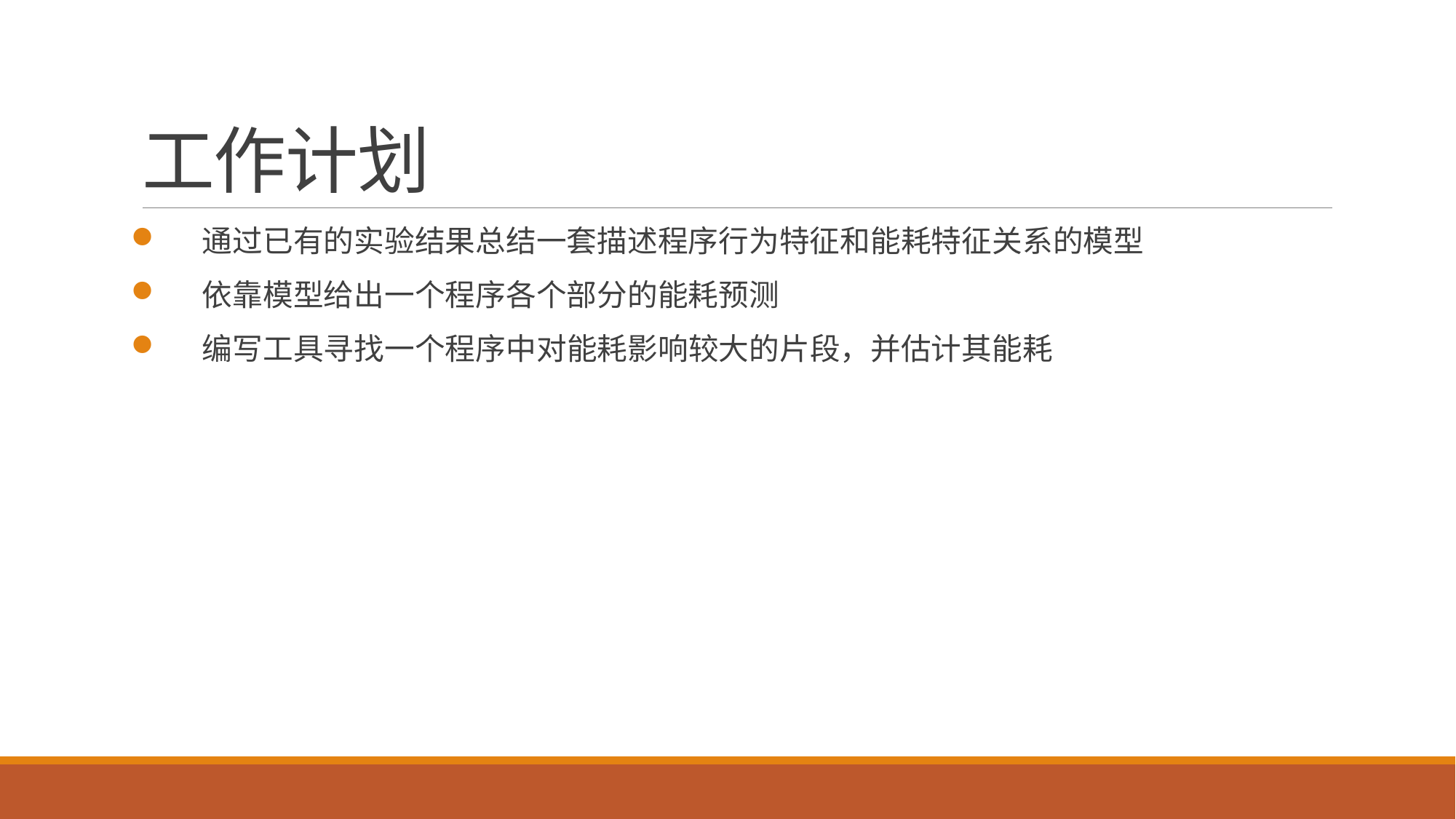

# 工作计划
     通过已有的实验结果总结一套描述程序行为特征和能耗特征关系的模型
     依靠模型给出一个程序各个部分的能耗预测
     编写工具寻找一个程序中对能耗影响较大的片段，并估计其能耗